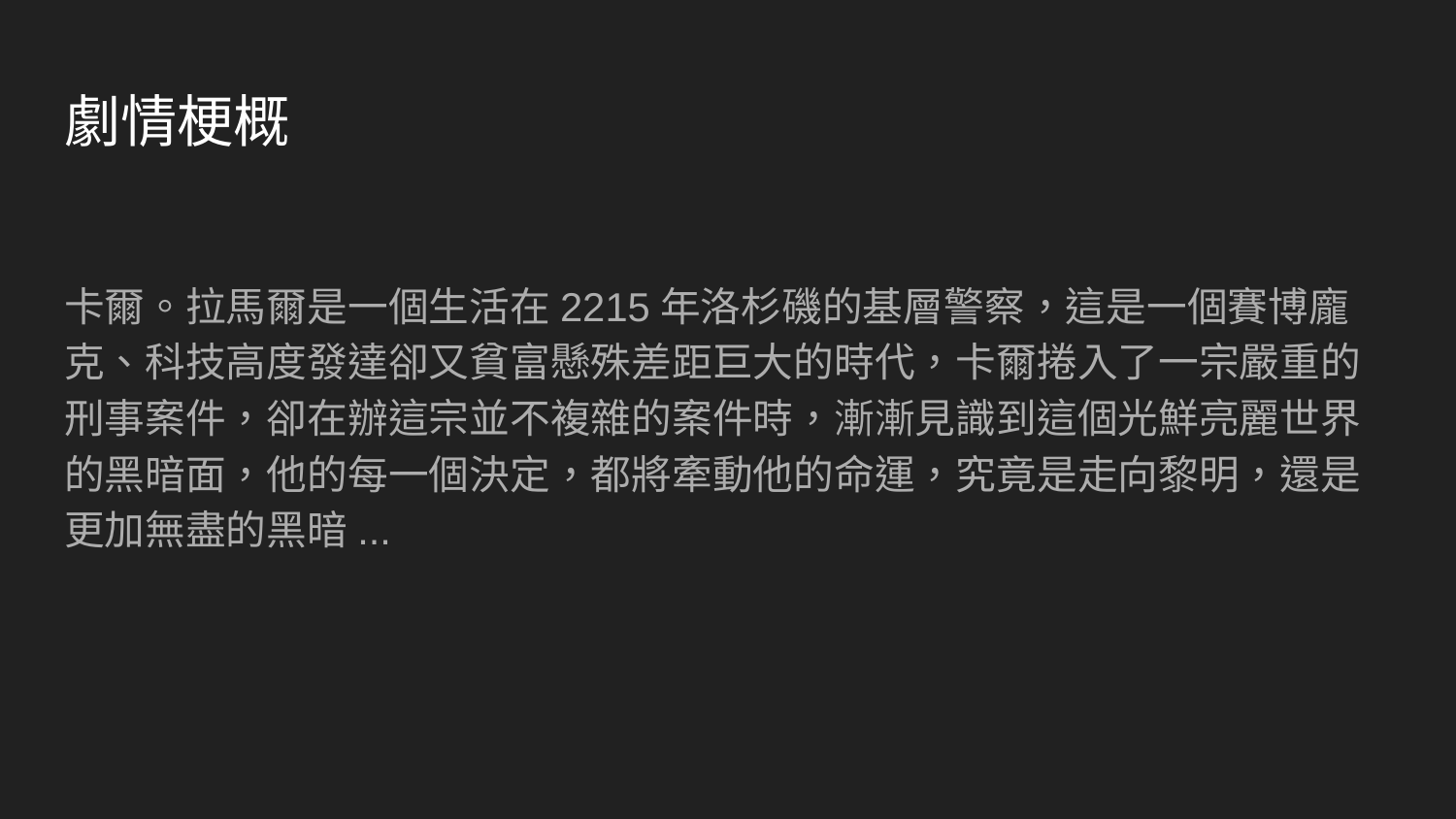

# 劇情梗概

卡爾。拉馬爾是一個生活在2215年洛杉磯的基層警察，這是一個賽博龐克、科技高度發達卻又貧富懸殊差距巨大的時代，卡爾捲入了一宗嚴重的刑事案件，卻在辦這宗並不複雜的案件時，漸漸見識到這個光鮮亮麗世界的黑暗面，他的每一個決定，都將牽動他的命運，究竟是走向黎明，還是更加無盡的黑暗...